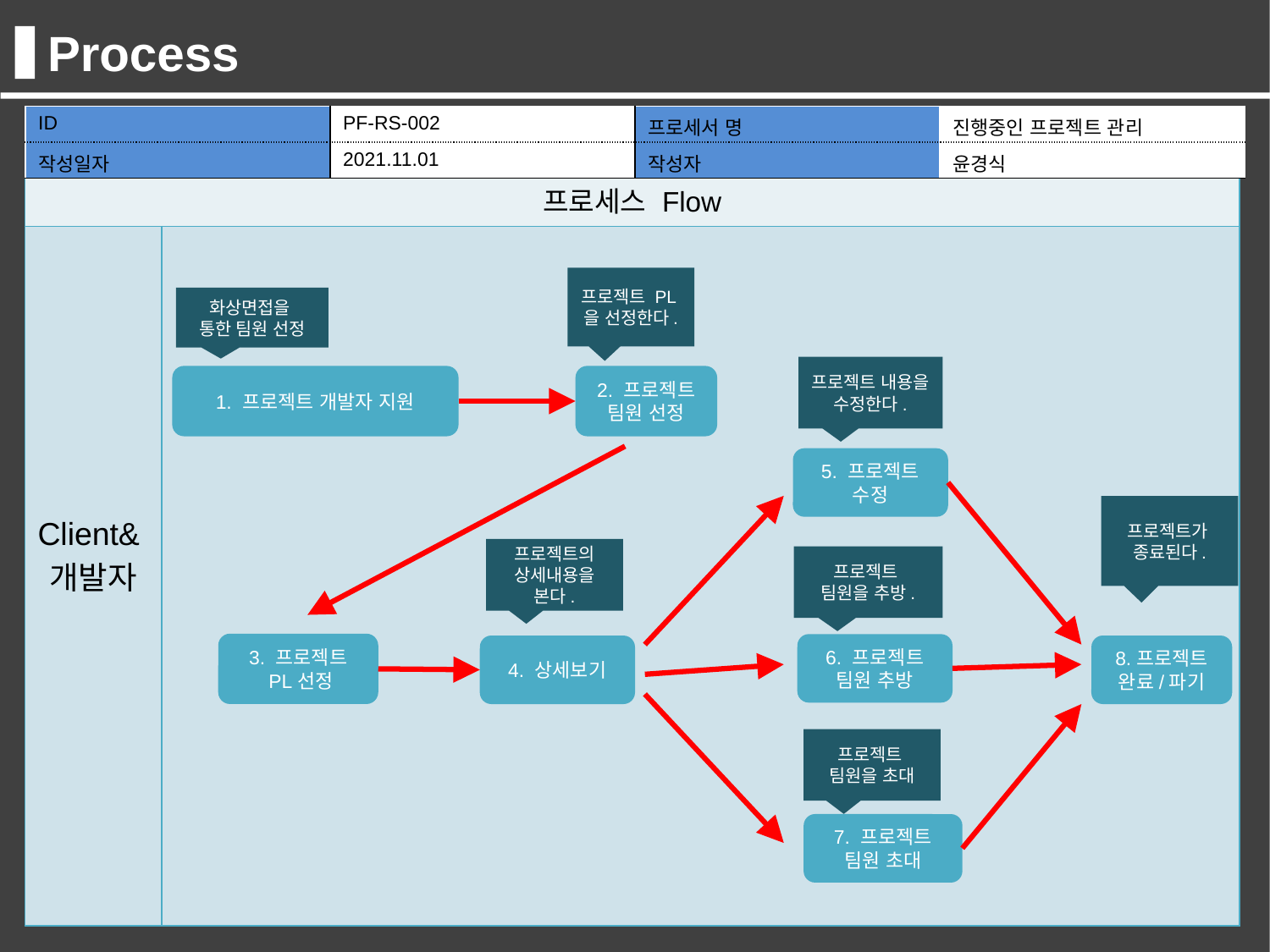

Process

| ID | PF-RS-002 | 프로세서 명 | 진행중인 프로젝트 관리 |
| --- | --- | --- | --- |
| 작성일자 | 2021.11.01 | 작성자 | 윤경식 |
| 프로세스 Flow |  |
| --- | --- |
| Client& 개발자 |  |
프로젝트 PL을 선정한다.
화상면접을
통한 팀원 선정
프로젝트 내용을 수정한다.
1. 프로젝트 개발자 지원
2. 프로젝트 팀원 선정
5. 프로젝트 수정
프로젝트가
종료된다.
프로젝트의 상세내용을 본다.
프로젝트
팀원을 추방.
3. 프로젝트
 PL선정
6. 프로젝트 팀원 추방
4. 상세보기
8.프로젝트 완료/파기
프로젝트
팀원을 초대
7. 프로젝트 팀원 초대